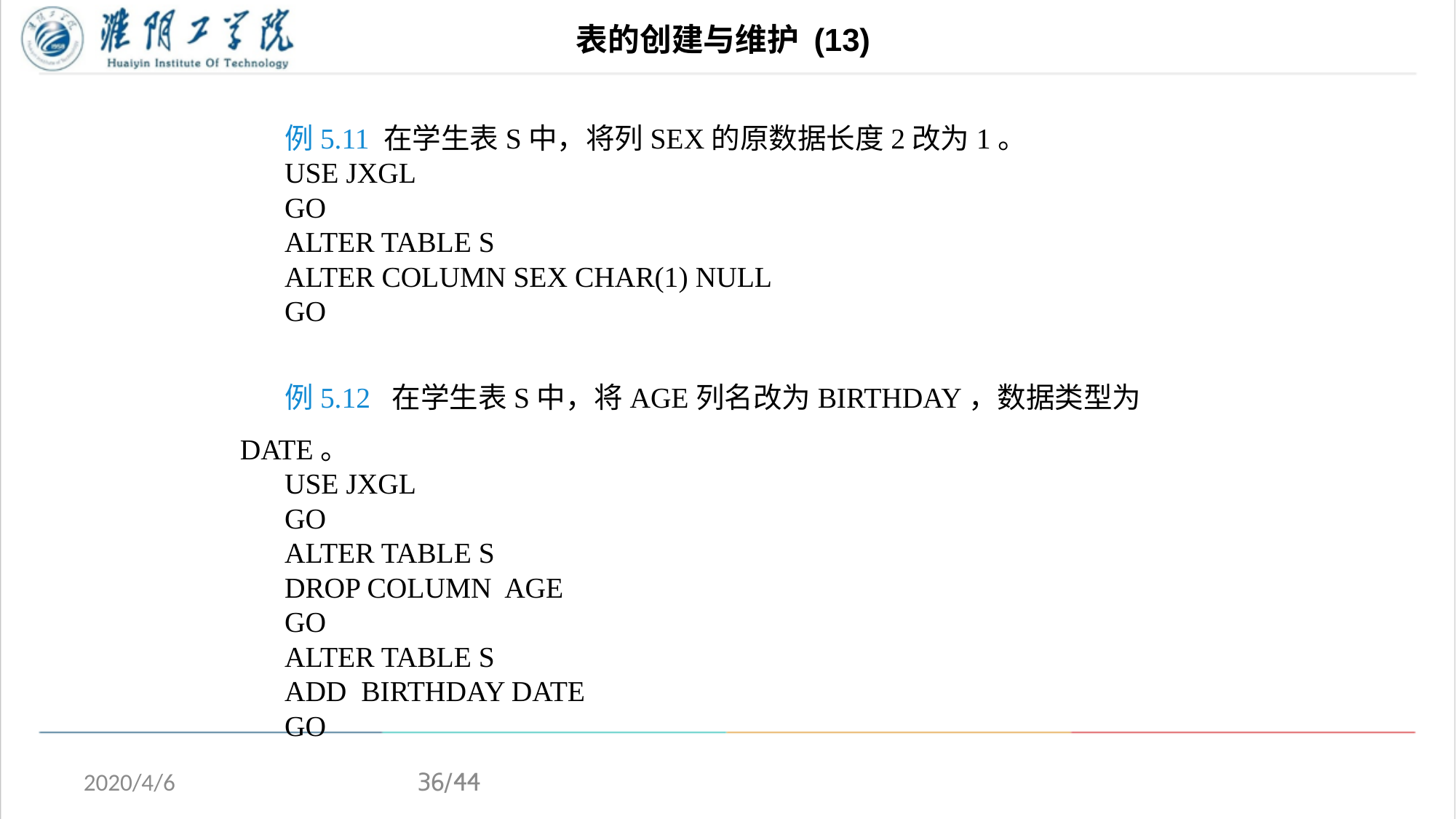

# 表的创建与维护 (13)
例5.11 在学生表S中，将列SEX的原数据长度2改为1。
USE JXGL
GO
ALTER TABLE S
ALTER COLUMN SEX CHAR(1) NULL
GO

例5.12  在学生表S中，将AGE列名改为BIRTHDAY，数据类型为DATE。
USE JXGL
GO
ALTER TABLE S
DROP COLUMN  AGE
GO
ALTER TABLE S
ADD  BIRTHDAY DATE
GO
36/44
2020/4/6